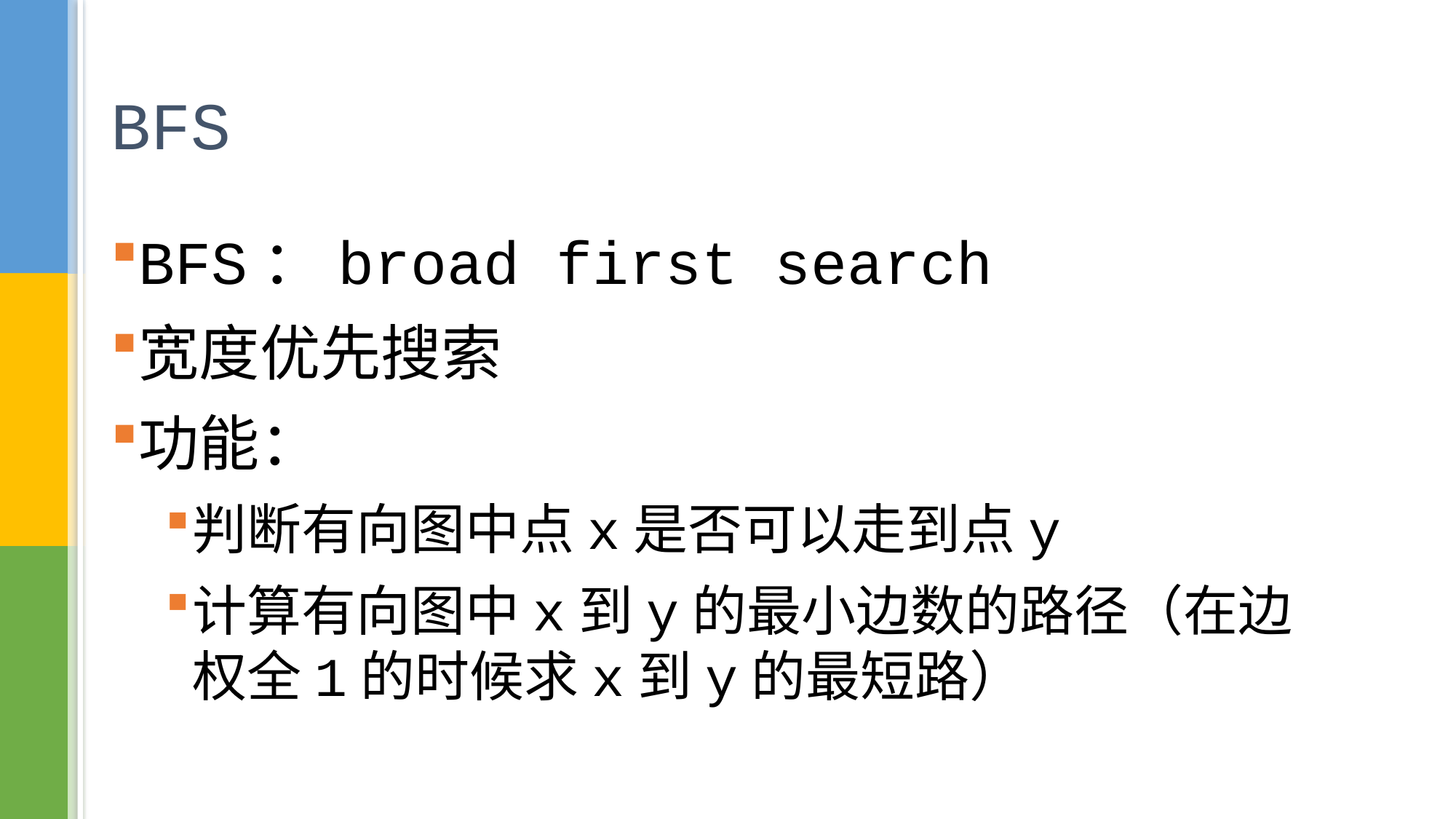

# BFS
BFS：broad first search
宽度优先搜索
功能：
判断有向图中点x是否可以走到点y
计算有向图中x到y的最小边数的路径（在边权全1的时候求x到y的最短路）